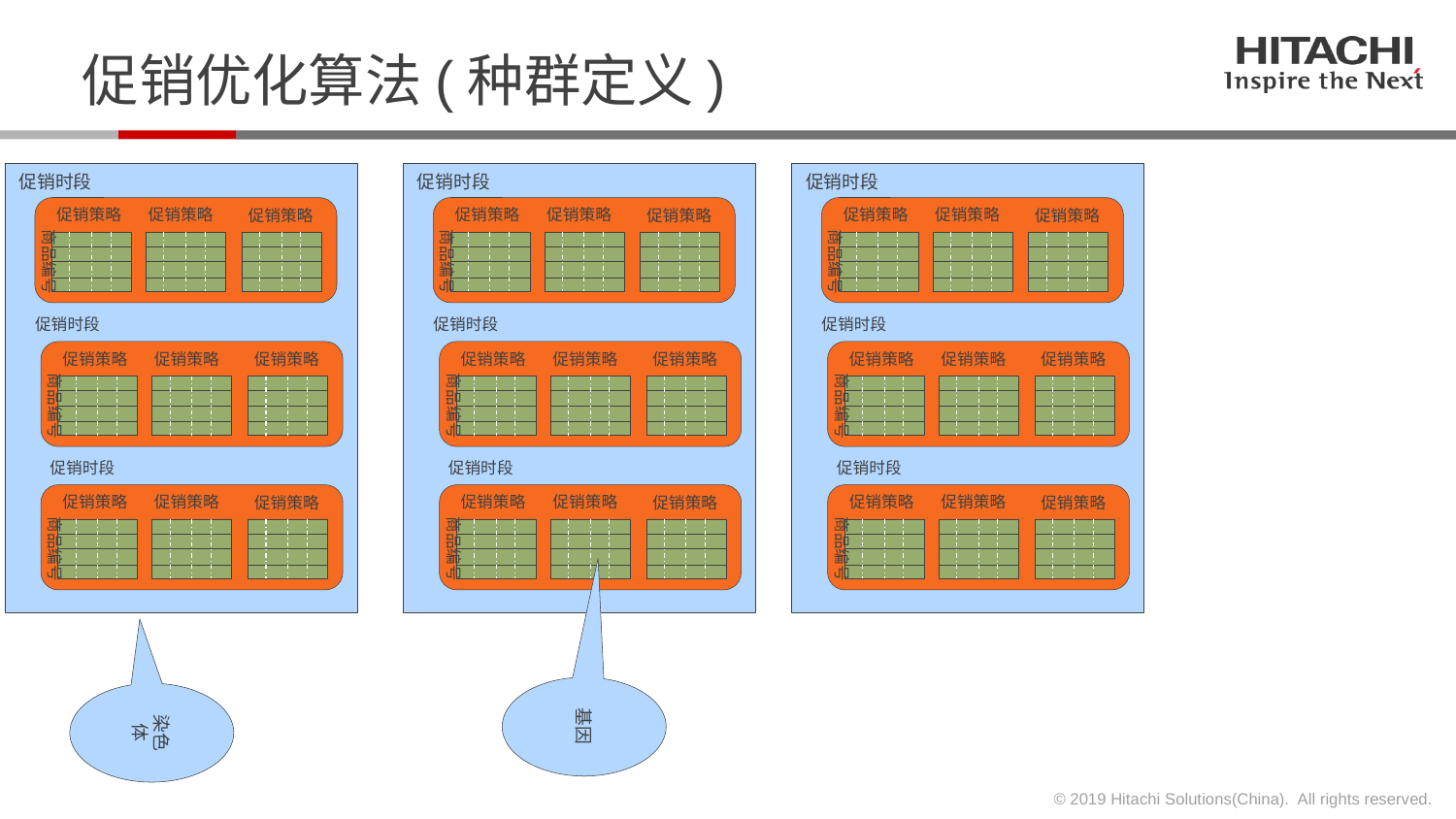

促销优化算法(种群定义)
促销时段
促销时段
促销时段

促销策略
促销策略
促销策略
促销策略
促销策略
促销策略
促销策略
促销策略
促销策略
商品编号
商品编号
商品编号
gongzuo
gongzuo
gongzuo
促销时段
促销时段
促销时段

促销策略
促销策略
促销策略
促销策略
促销策略
促销策略
促销策略
促销策略
促销策略
商品编号
商品编号
商品编号
gongzuo
gongzuo
gongzuo
促销时段
促销时段
促销时段

促销策略
促销策略
促销策略
促销策略
促销策略
促销策略
促销策略
促销策略
促销策略
商品编号
商品编号
商品编号
gongzuo
基因
染色体